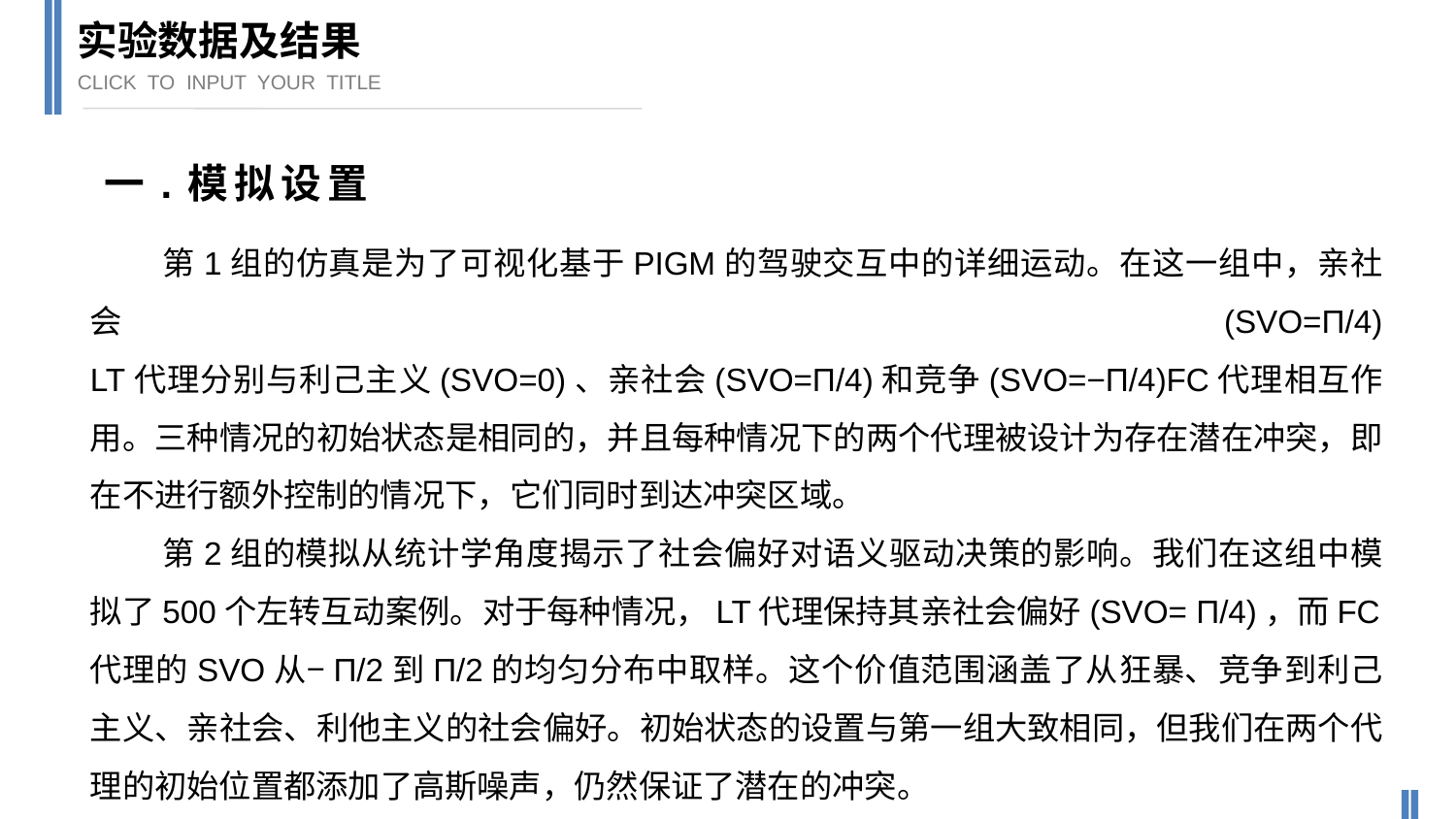

实验数据及结果
CLICK  TO  INPUT  YOUR  TITLE
一.模拟设置
第1组的仿真是为了可视化基于PIGM的驾驶交互中的详细运动。在这一组中，亲社会(SVO=Π/4) LT代理分别与利己主义(SVO=0)、亲社会(SVO=Π/4)和竞争(SVO=−Π/4)FC代理相互作用。三种情况的初始状态是相同的，并且每种情况下的两个代理被设计为存在潜在冲突，即在不进行额外控制的情况下，它们同时到达冲突区域。
第2组的模拟从统计学角度揭示了社会偏好对语义驱动决策的影响。我们在这组中模拟了500个左转互动案例。对于每种情况，LT代理保持其亲社会偏好(SVO= Π/4)，而FC代理的SVO从−Π/2到Π/2的均匀分布中取样。这个价值范围涵盖了从狂暴、竞争到利己主义、亲社会、利他主义的社会偏好。初始状态的设置与第一组大致相同，但我们在两个代理的初始位置都添加了高斯噪声，仍然保证了潜在的冲突。